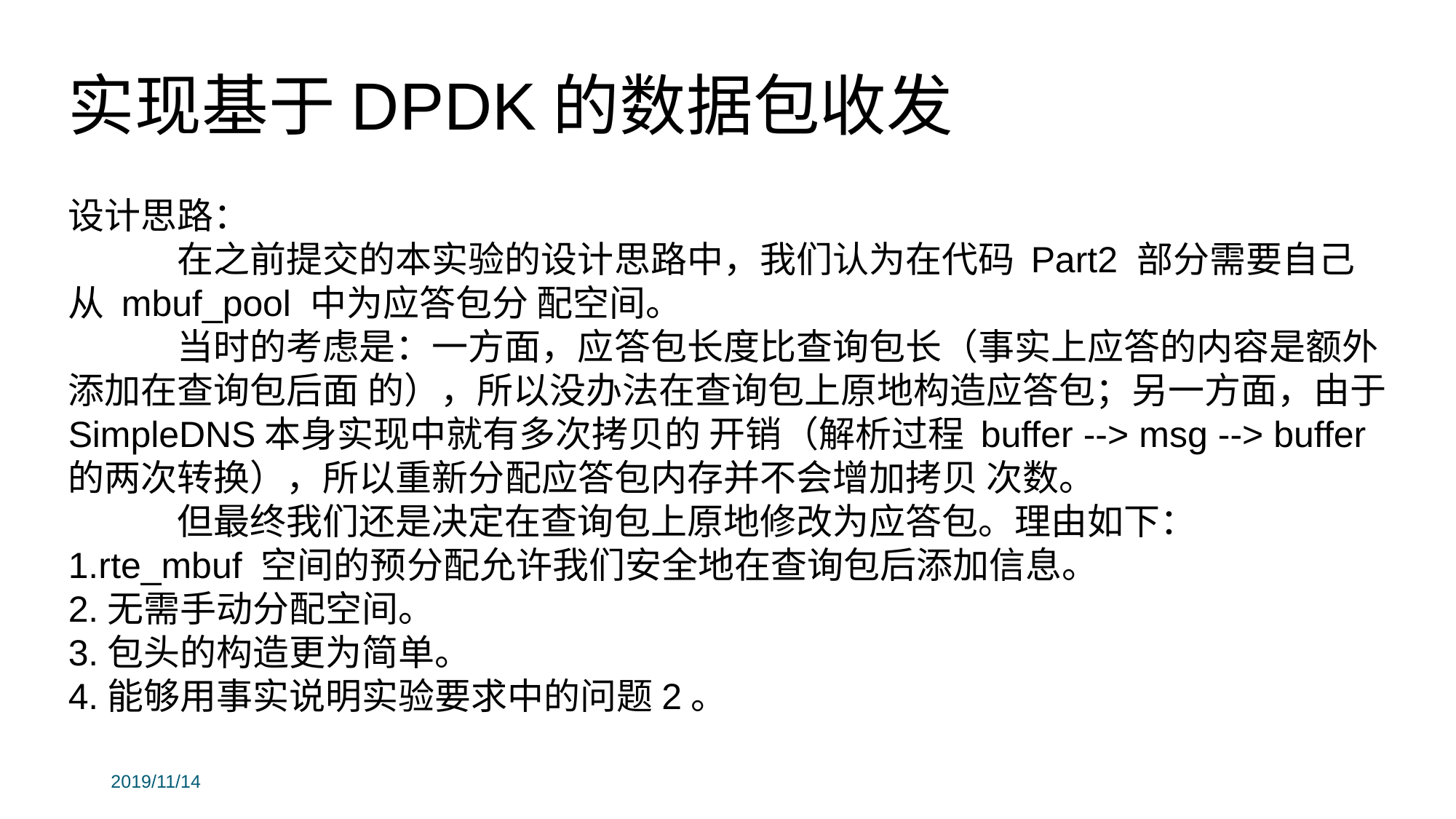

# 实现基于DPDK的数据包收发
设计思路：
	在之前提交的本实验的设计思路中，我们认为在代码 Part2 部分需要自己从 mbuf_pool 中为应答包分 配空间。
	当时的考虑是：一方面，应答包长度比查询包长（事实上应答的内容是额外添加在查询包后面 的），所以没办法在查询包上原地构造应答包；另一方面，由于SimpleDNS本身实现中就有多次拷贝的 开销（解析过程 buffer --> msg --> buffer 的两次转换），所以重新分配应答包内存并不会增加拷贝 次数。
	但最终我们还是决定在查询包上原地修改为应答包。理由如下：
1.rte_mbuf 空间的预分配允许我们安全地在查询包后添加信息。
2.无需手动分配空间。
3.包头的构造更为简单。
4.能够用事实说明实验要求中的问题2。

2019/11/14